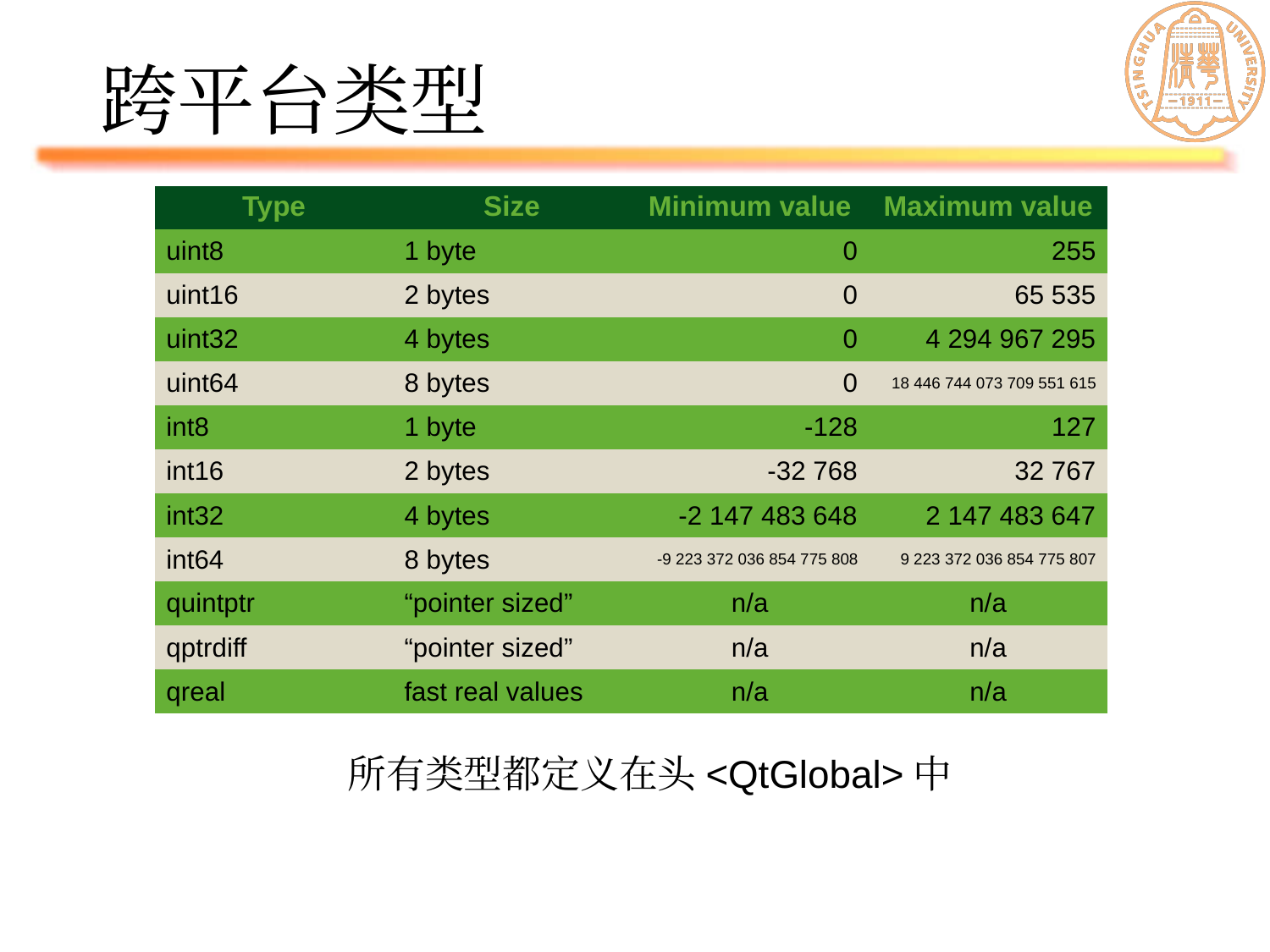

# 跨平台类型
| Type | Size | Minimum value | Maximum value |
| --- | --- | --- | --- |
| uint8 | 1 byte | 0 | 255 |
| uint16 | 2 bytes | 0 | 65 535 |
| uint32 | 4 bytes | 0 | 4 294 967 295 |
| uint64 | 8 bytes | 0 | 18 446 744 073 709 551 615 |
| int8 | 1 byte | -128 | 127 |
| int16 | 2 bytes | -32 768 | 32 767 |
| int32 | 4 bytes | -2 147 483 648 | 2 147 483 647 |
| int64 | 8 bytes | -9 223 372 036 854 775 808 | 9 223 372 036 854 775 807 |
| quintptr | “pointer sized” | n/a | n/a |
| qptrdiff | “pointer sized” | n/a | n/a |
| qreal | fast real values | n/a | n/a |
所有类型都定义在头<QtGlobal>中